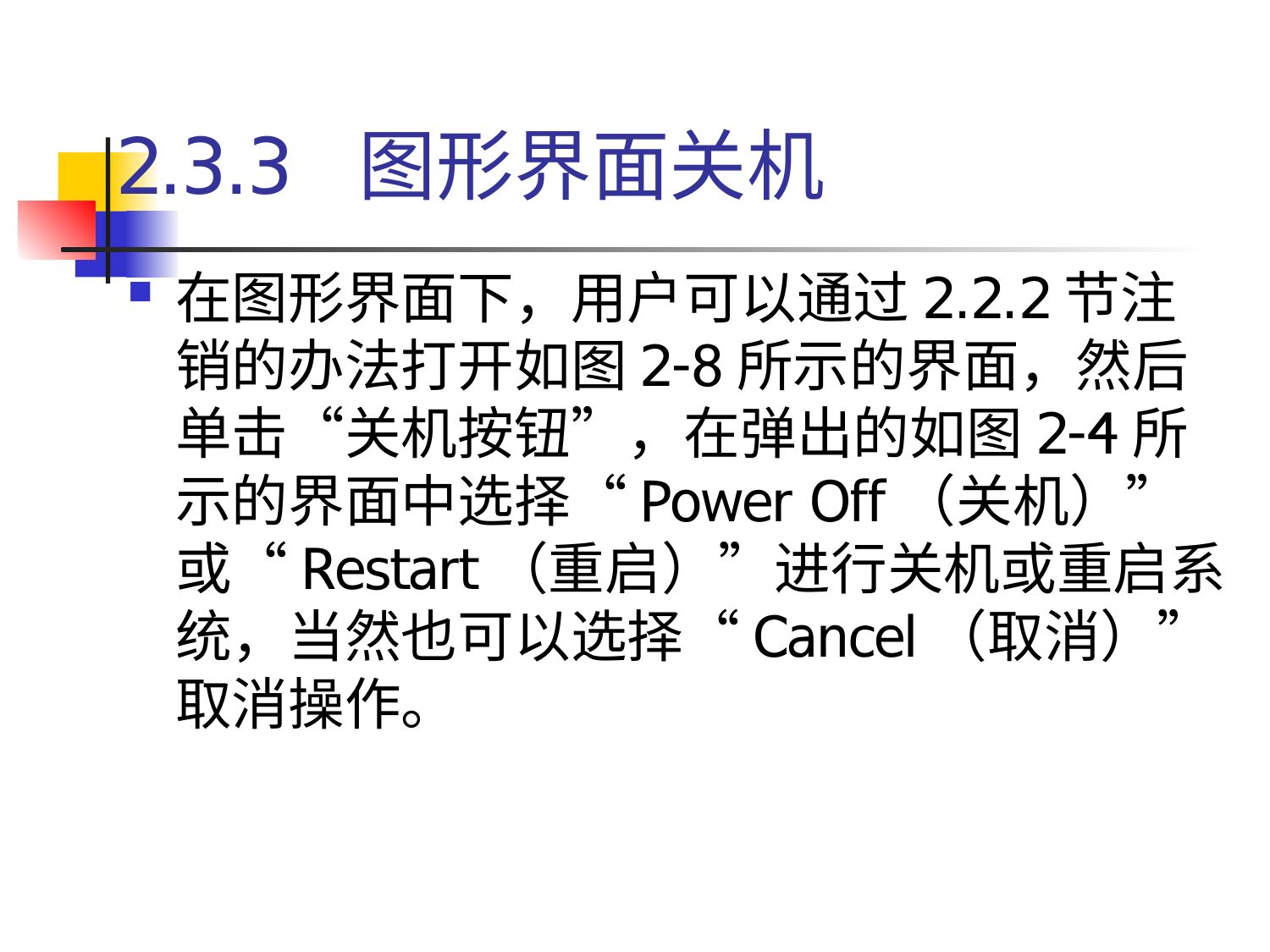

# 2.3.3  图形界面关机
在图形界面下，用户可以通过2.2.2节注销的办法打开如图2-8所示的界面，然后单击“关机按钮”，在弹出的如图2-4所示的界面中选择“Power Off（关机）”或“Restart（重启）”进行关机或重启系统，当然也可以选择“Cancel（取消）”取消操作。